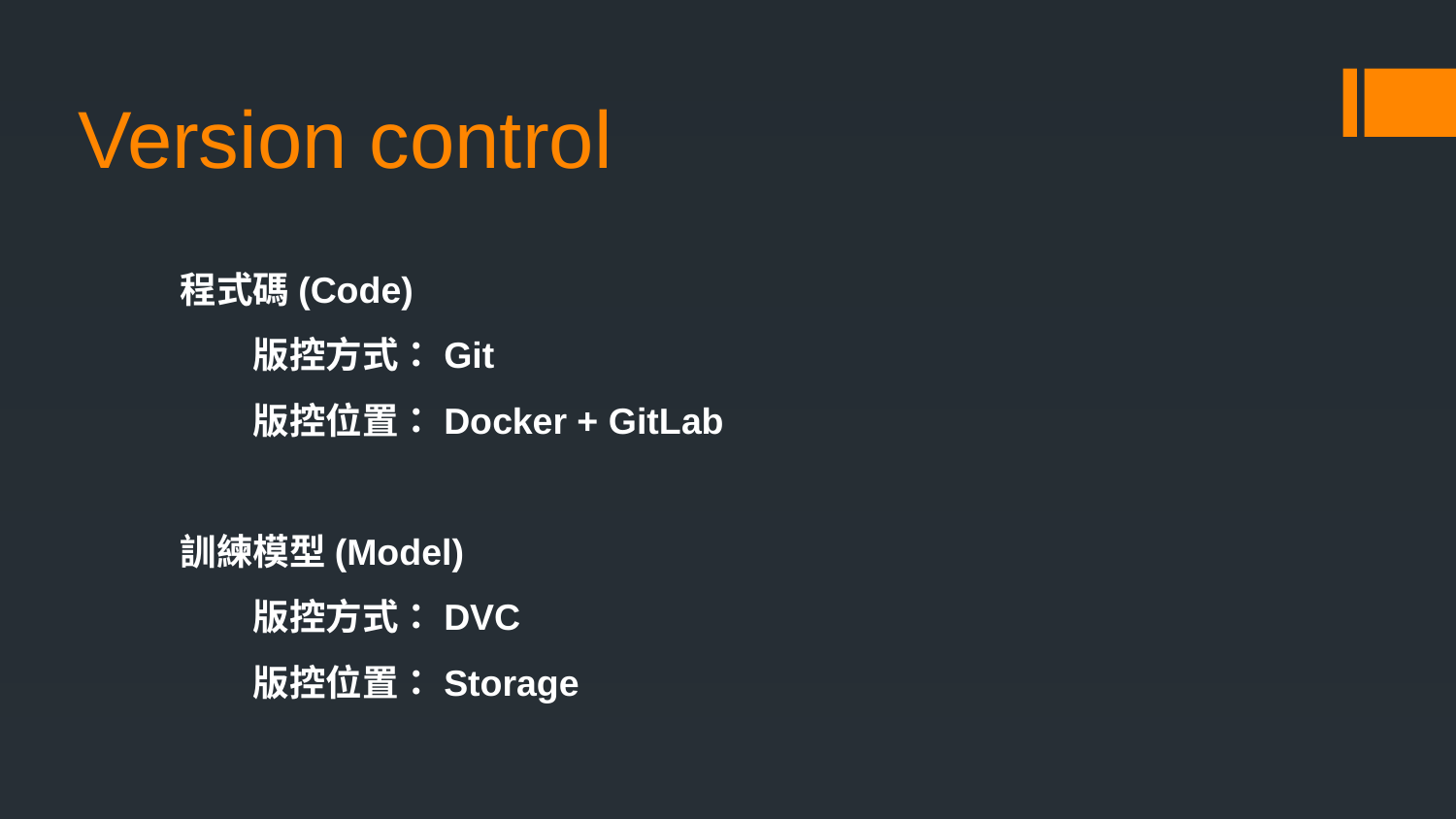

# Version control
程式碼(Code)
版控方式：Git
版控位置：Docker + GitLab

訓練模型(Model)
版控方式：DVC
版控位置：Storage